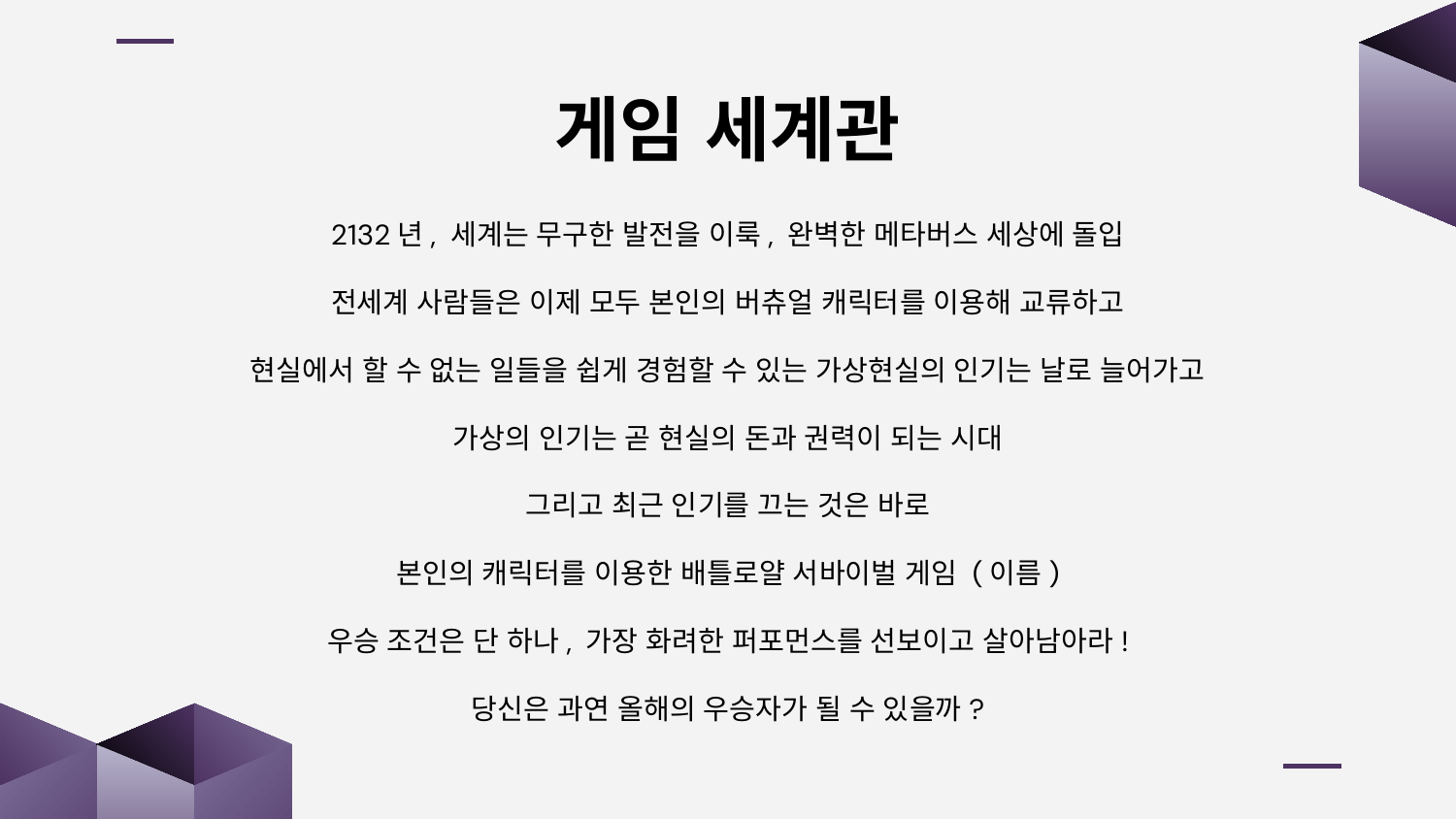

# 게임 세계관
2132년, 세계는 무구한 발전을 이룩, 완벽한 메타버스 세상에 돌입

전세계 사람들은 이제 모두 본인의 버츄얼 캐릭터를 이용해 교류하고

현실에서 할 수 없는 일들을 쉽게 경험할 수 있는 가상현실의 인기는 날로 늘어가고

가상의 인기는 곧 현실의 돈과 권력이 되는 시대

그리고 최근 인기를 끄는 것은 바로

본인의 캐릭터를 이용한 배틀로얄 서바이벌 게임 (이름)

우승 조건은 단 하나, 가장 화려한 퍼포먼스를 선보이고 살아남아라!

당신은 과연 올해의 우승자가 될 수 있을까?